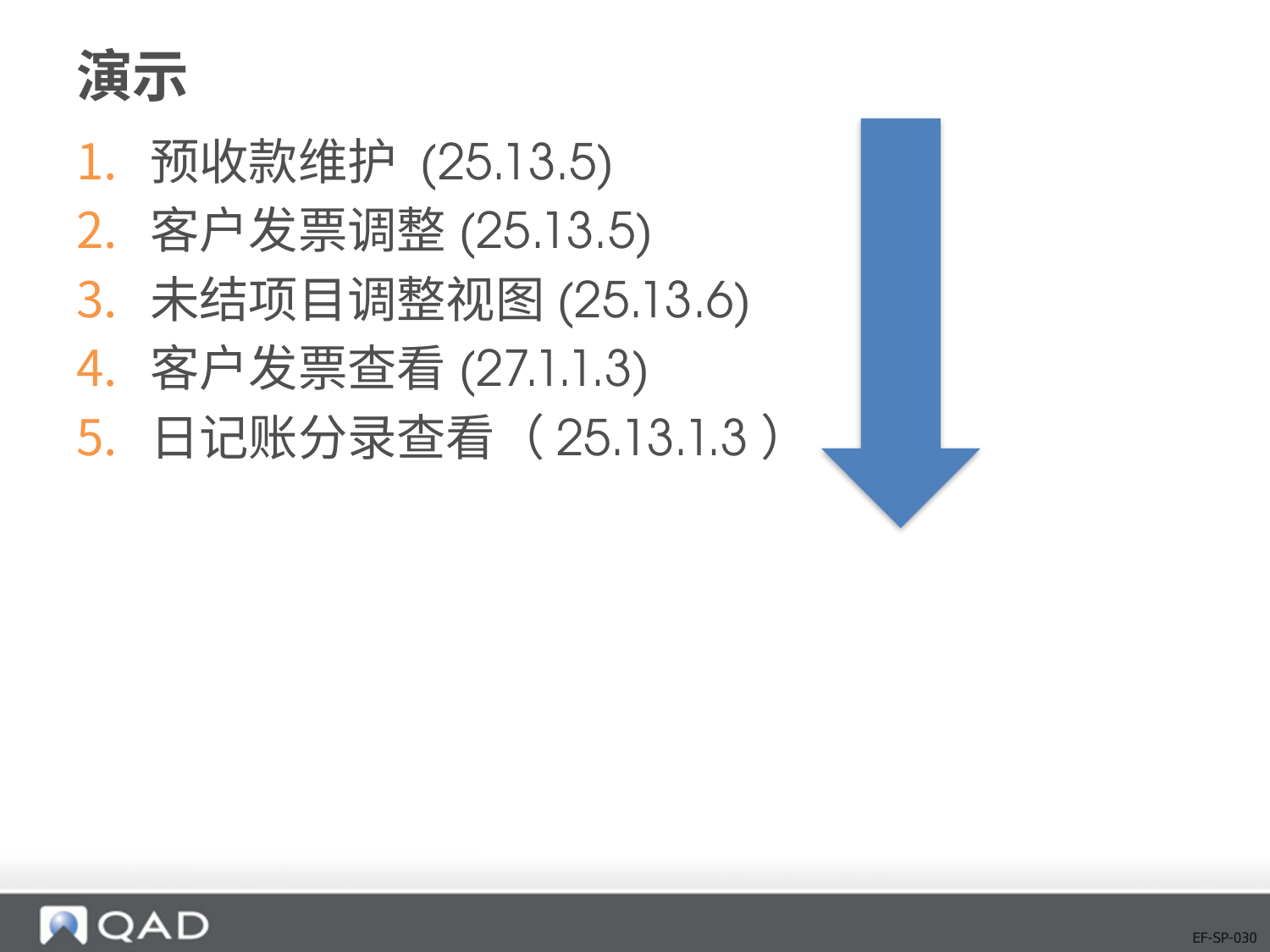

# 演示

预收款维护 (25.13.5)
客户发票调整(25.13.5)
未结项目调整视图(25.13.6)
客户发票查看(27.1.1.3)
日记账分录查看（25.13.1.3）

EF-SP-030